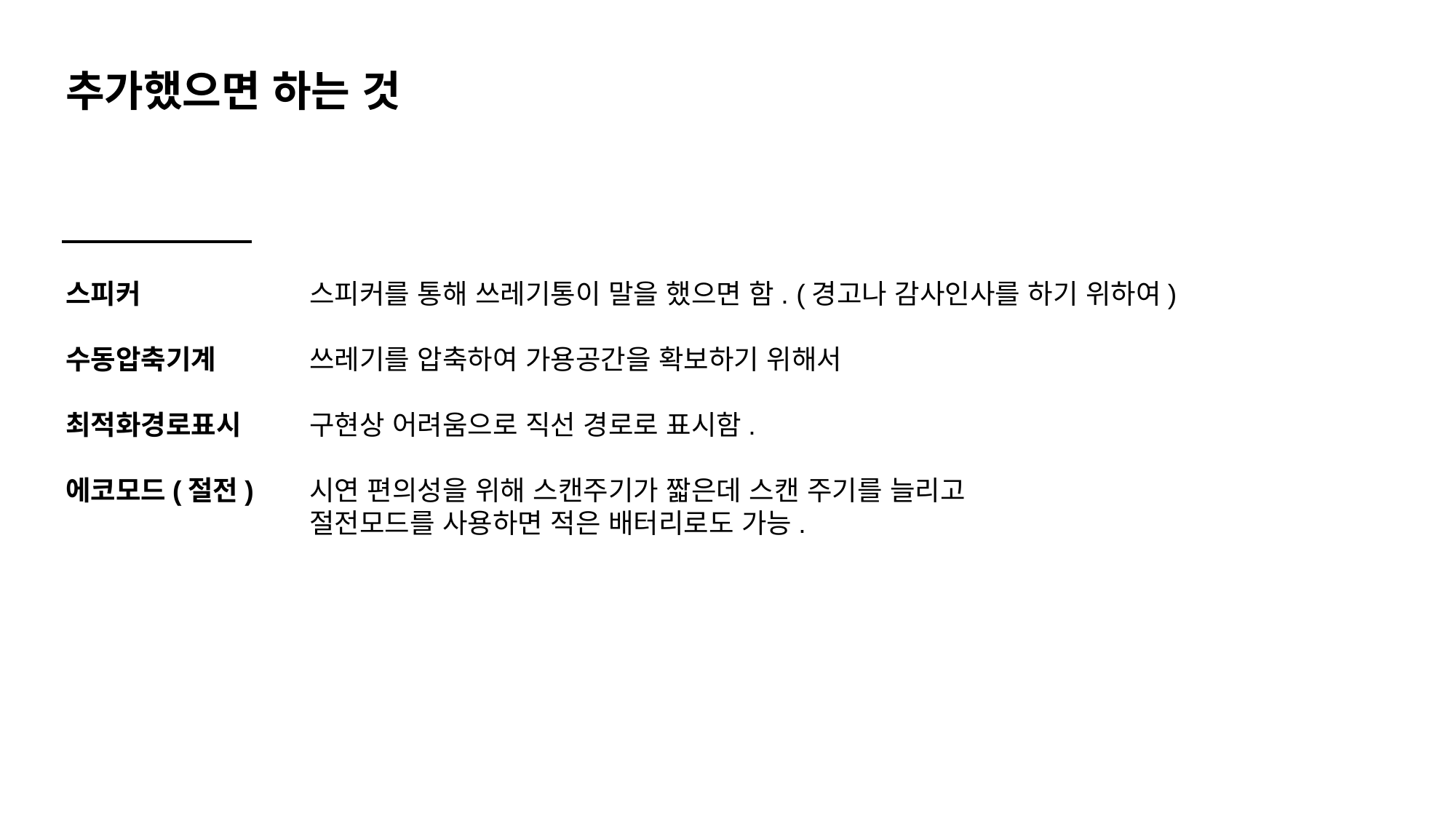

추가했으면 하는 것
스피커를 통해 쓰레기통이 말을 했으면 함. (경고나 감사인사를 하기 위하여)

쓰레기를 압축하여 가용공간을 확보하기 위해서

구현상 어려움으로 직선 경로로 표시함.

시연 편의성을 위해 스캔주기가 짧은데 스캔 주기를 늘리고
절전모드를 사용하면 적은 배터리로도 가능.
스피커

수동압축기계

최적화경로표시

에코모드(절전)